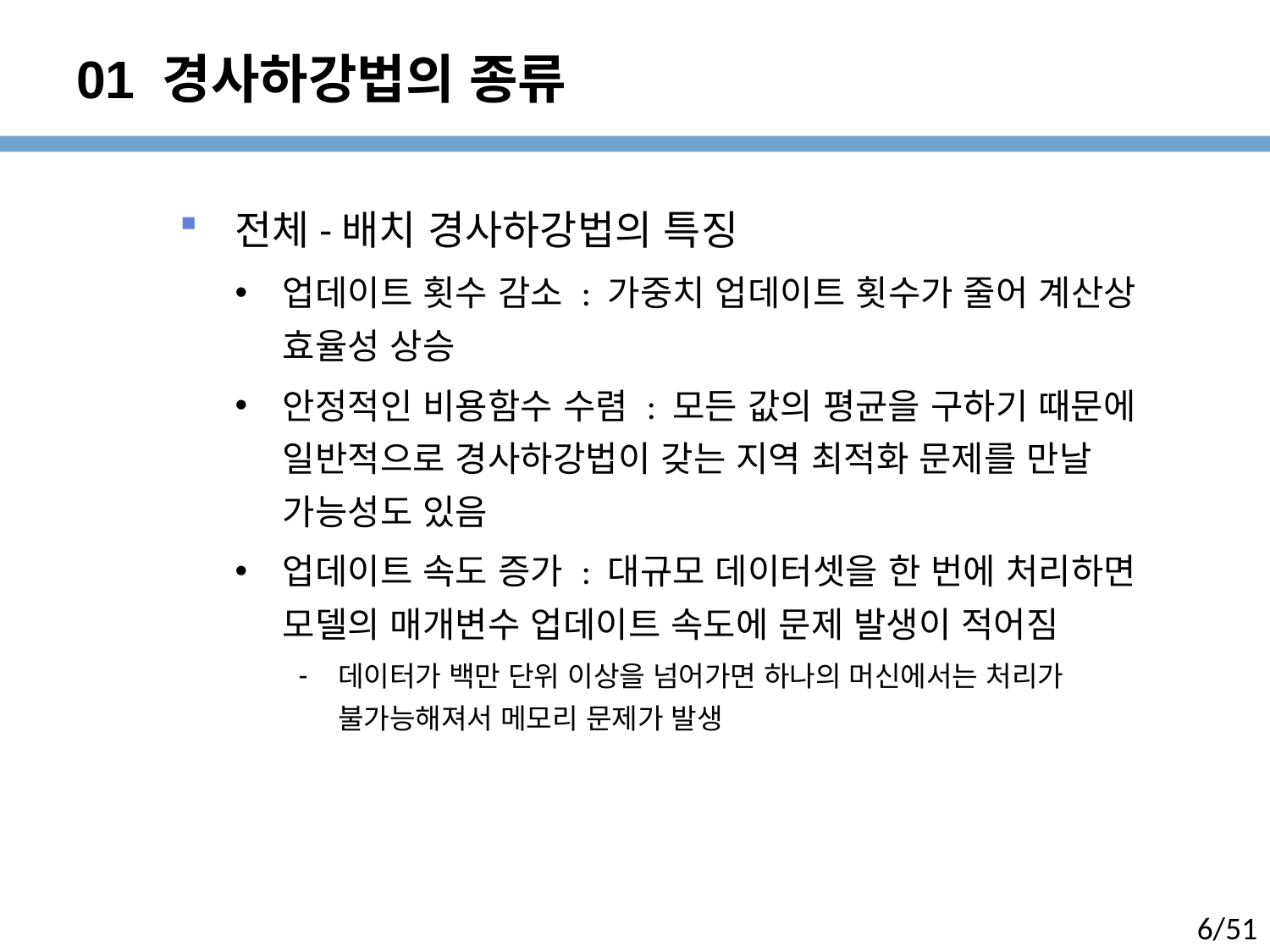

# 01 경사하강법의 종류
전체-배치 경사하강법의 특징
업데이트 횟수 감소 : 가중치 업데이트 횟수가 줄어 계산상 효율성 상승
안정적인 비용함수 수렴 : 모든 값의 평균을 구하기 때문에 일반적으로 경사하강법이 갖는 지역 최적화 문제를 만날 가능성도 있음
업데이트 속도 증가 : 대규모 데이터셋을 한 번에 처리하면 모델의 매개변수 업데이트 속도에 문제 발생이 적어짐
데이터가 백만 단위 이상을 넘어가면 하나의 머신에서는 처리가 불가능해져서 메모리 문제가 발생
6/51